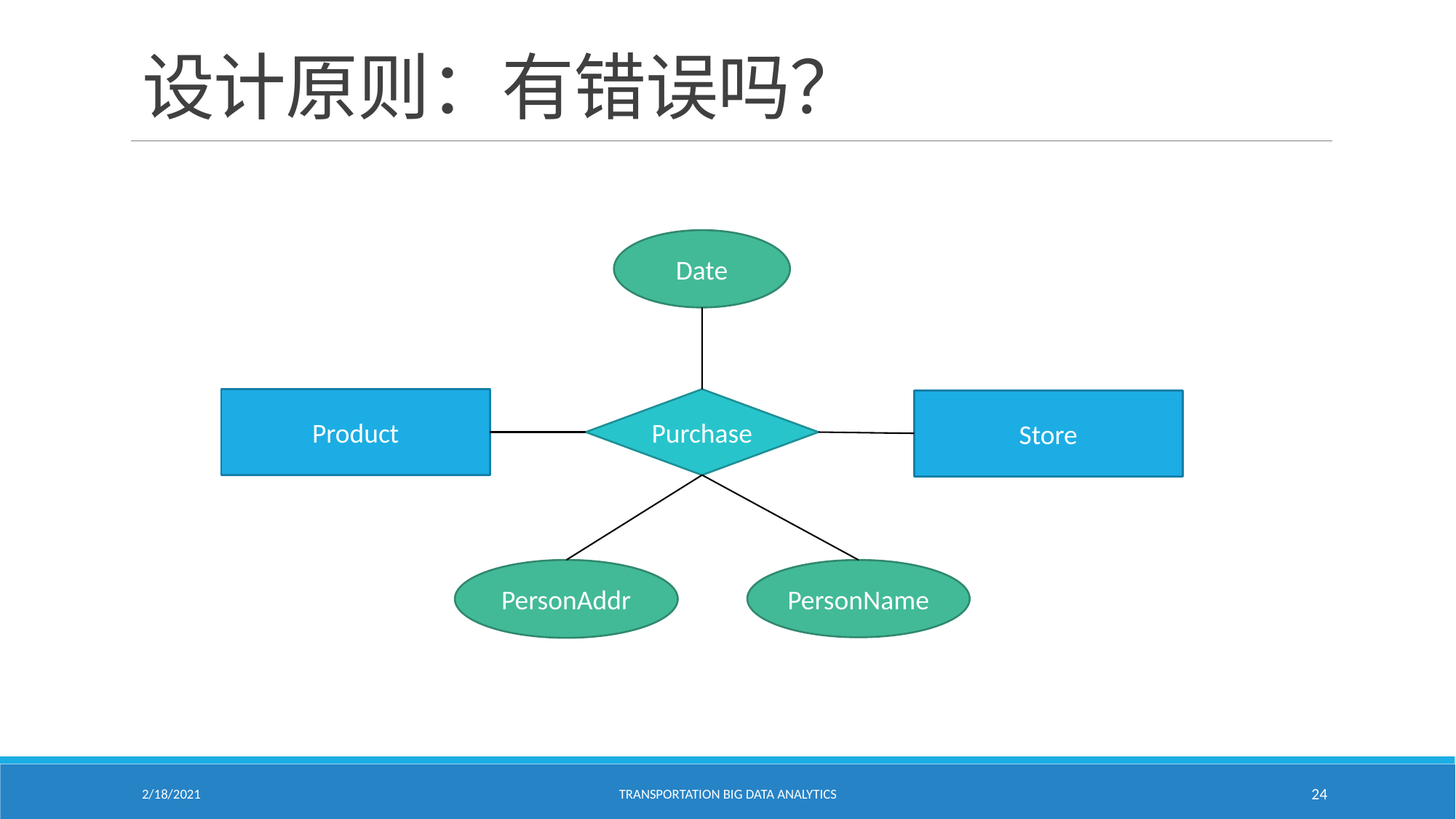

# 设计原则：有错误吗？
Date
Product
Purchase
Store
PersonAddr
PersonName
2/18/2021
Transportation Big Data Analytics
24